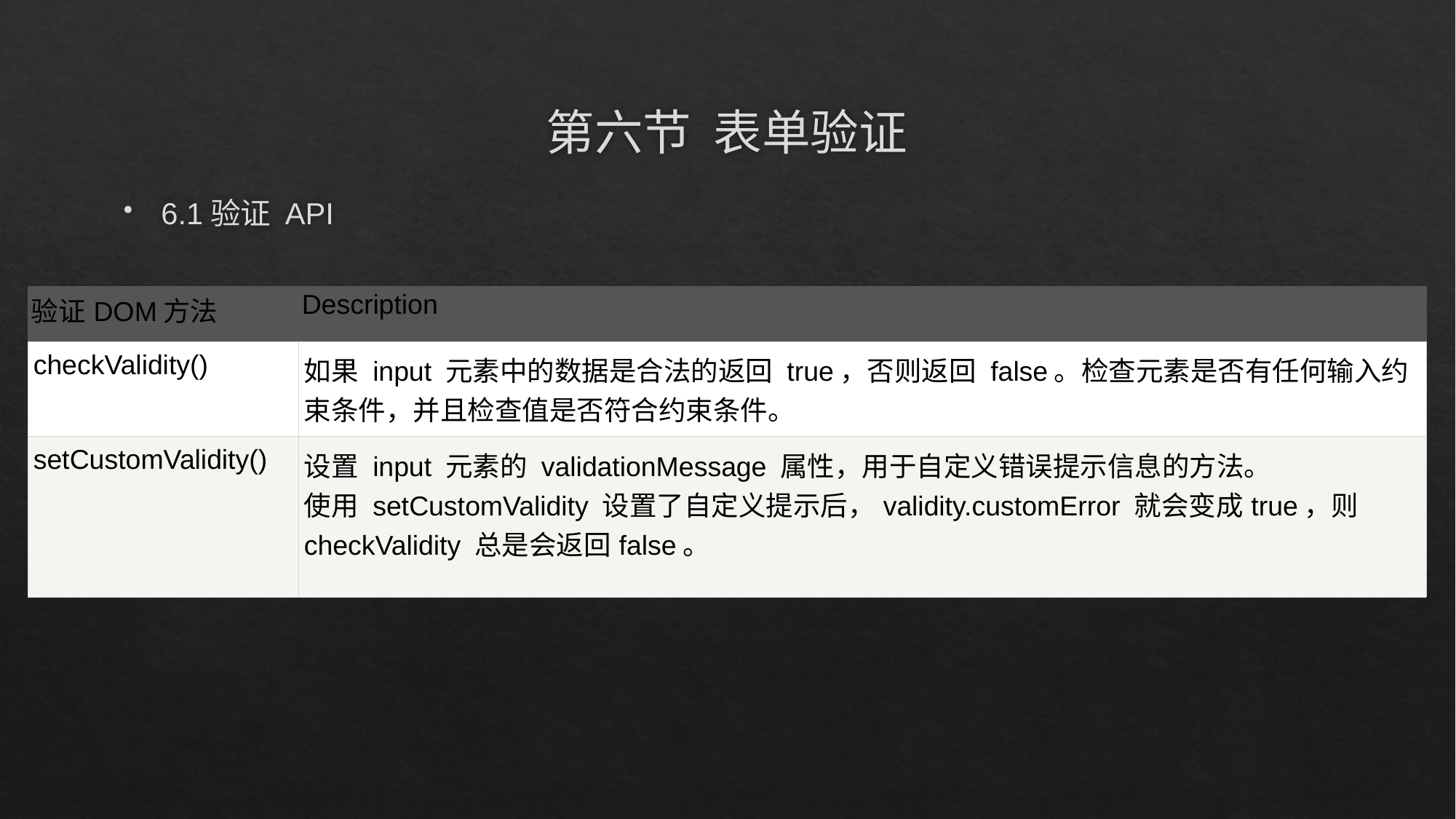

# 第六节  表单验证
6.1验证 API

| 验证DOM方法 | Description |
| --- | --- |
| checkValidity() | 如果 input 元素中的数据是合法的返回 true，否则返回 false。检查元素是否有任何输入约束条件，并且检查值是否符合约束条件。 |
| setCustomValidity() | 设置 input 元素的 validationMessage 属性，用于自定义错误提示信息的方法。 使用 setCustomValidity 设置了自定义提示后，validity.customError 就会变成true，则 checkValidity 总是会返回false。 |